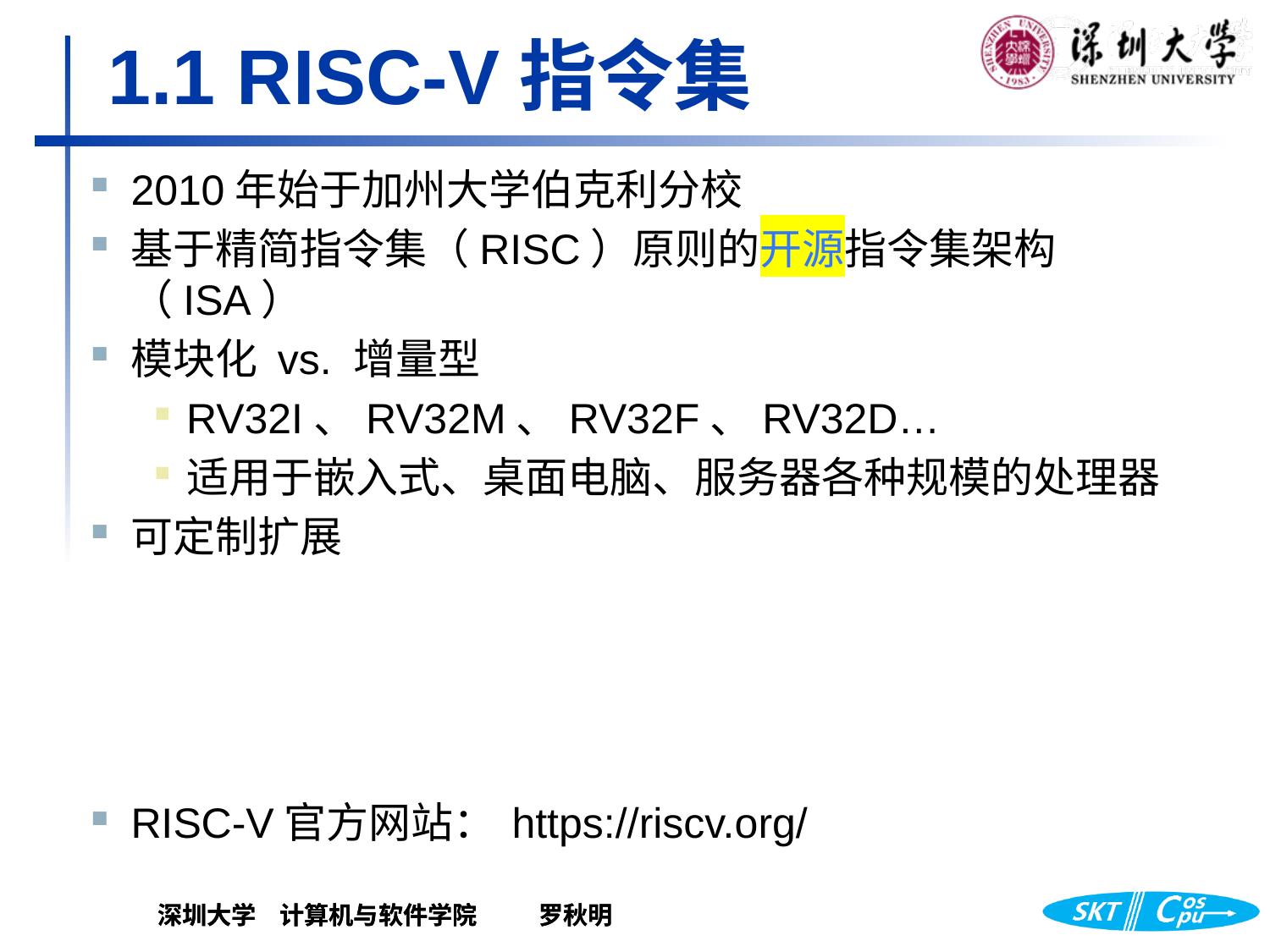

# 1.1 RISC-V指令集
2010年始于加州大学伯克利分校
基于精简指令集（RISC）原则的开源指令集架构（ISA）
模块化 vs. 增量型
RV32I、RV32M、RV32F、RV32D…
适用于嵌入式、桌面电脑、服务器各种规模的处理器
可定制扩展

RISC-V官方网站：	https://riscv.org/